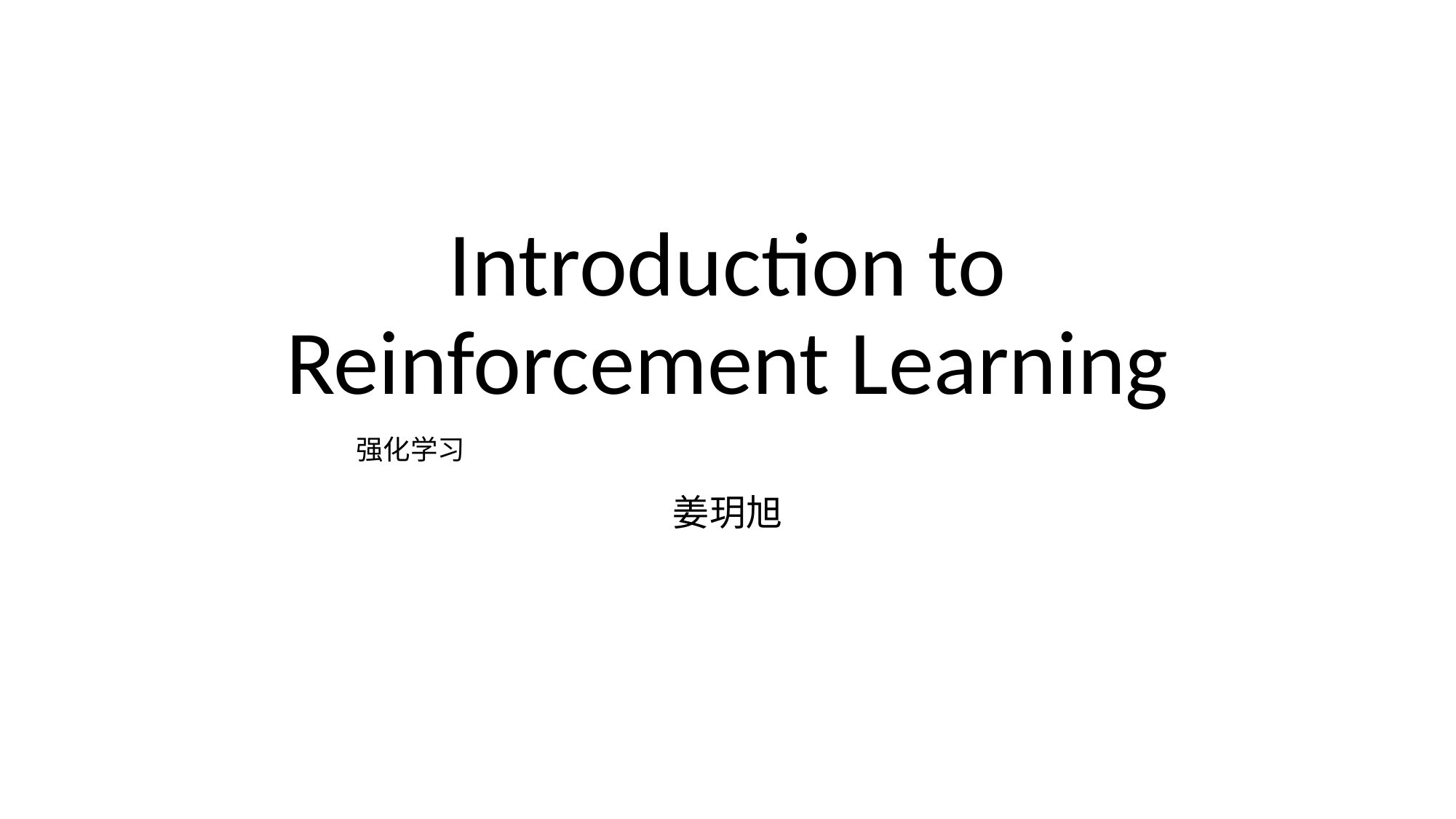

# Introduction to Reinforcement Learning
强化学习

姜玥旭